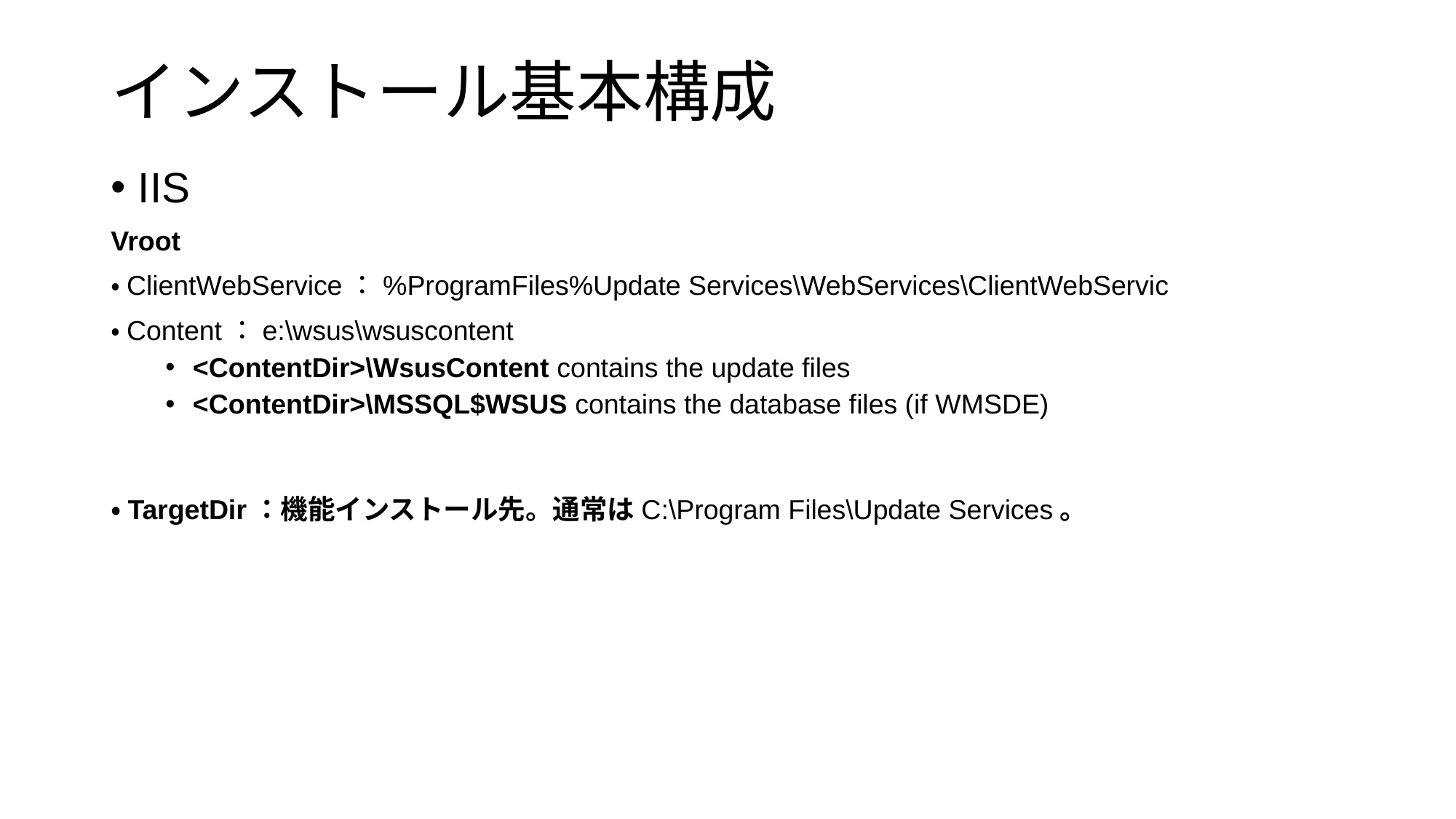

# インストール基本構成
IIS
Vroot
・ClientWebService：%ProgramFiles%Update Services\WebServices\ClientWebServic
・Content：e:\wsus\wsuscontent
<ContentDir>\WsusContent contains the update files
<ContentDir>\MSSQL$WSUS contains the database files (if WMSDE)

・TargetDir：機能インストール先。通常はC:\Program Files\Update Services。